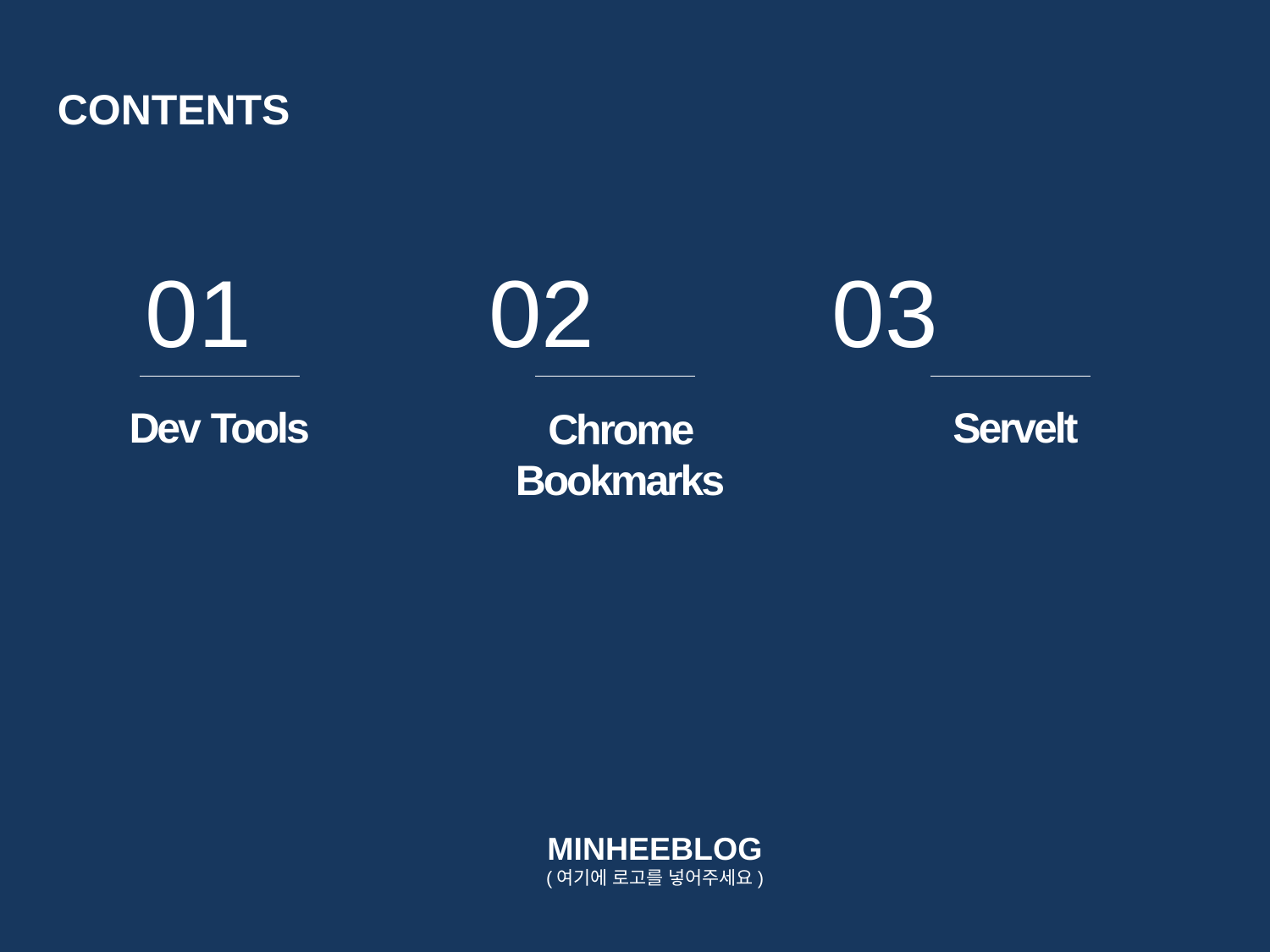

CONTENTS
   01         02         03
Dev Tools
Servelt
Chrome Bookmarks
MINHEEBLOG
(여기에 로고를 넣어주세요)